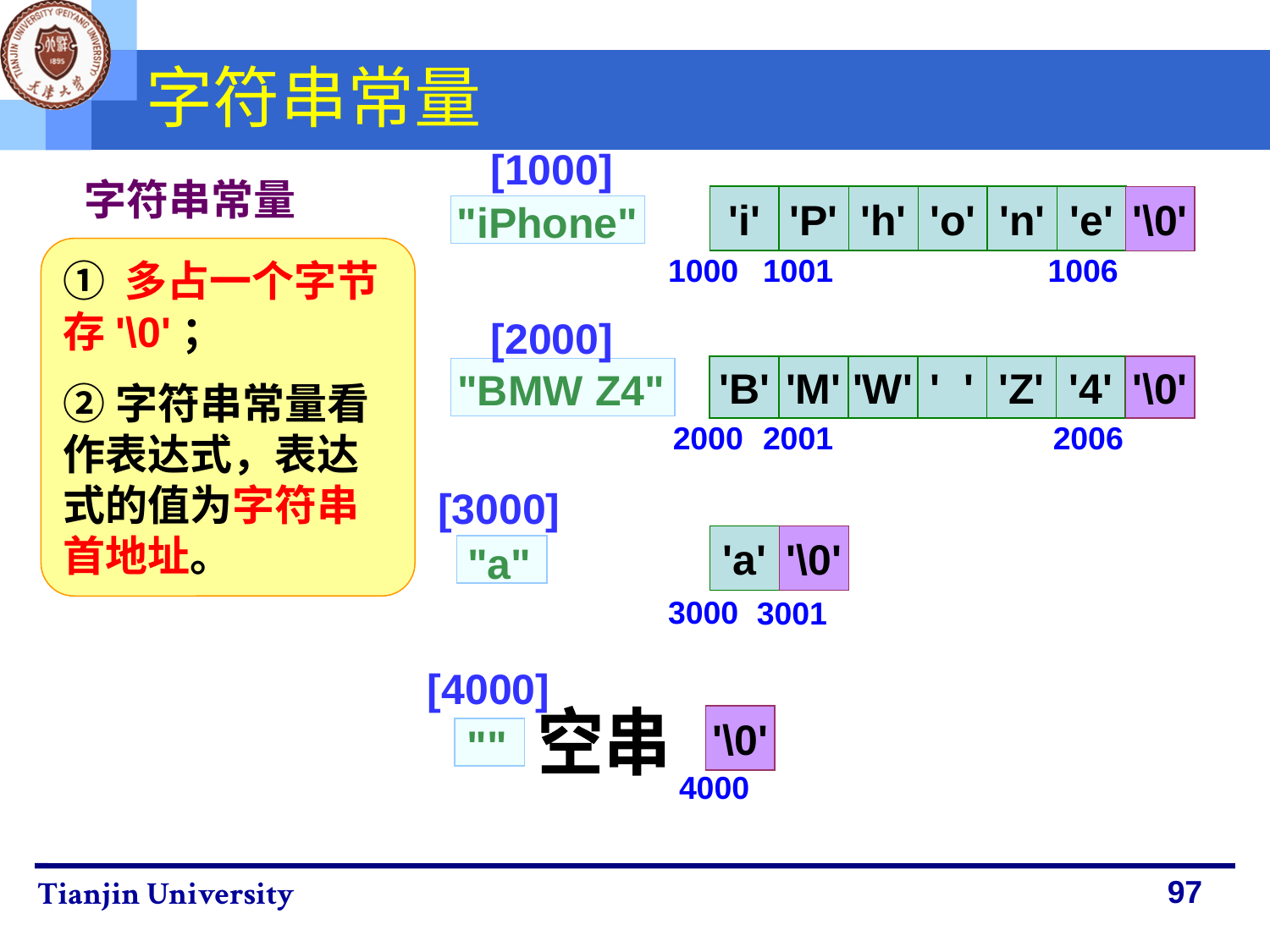

# 字符串常量
[1000]
字符串常量
'i'
'P'
'h'
'o'
'n'
'e'
'\0'
"iPhone"

① 多占一个字节存'\0'；
②字符串常量看作表达式，表达式的值为字符串首地址。
1000
1001
1006
[2000]
'B'
'M'
'W'
'  '
'Z'
'4'
'\0'
"BMW Z4"

2000
2001
2006
[3000]
'a'
'\0'
"a"

3000
3001
[4000]
空串
'\0'
""

4000